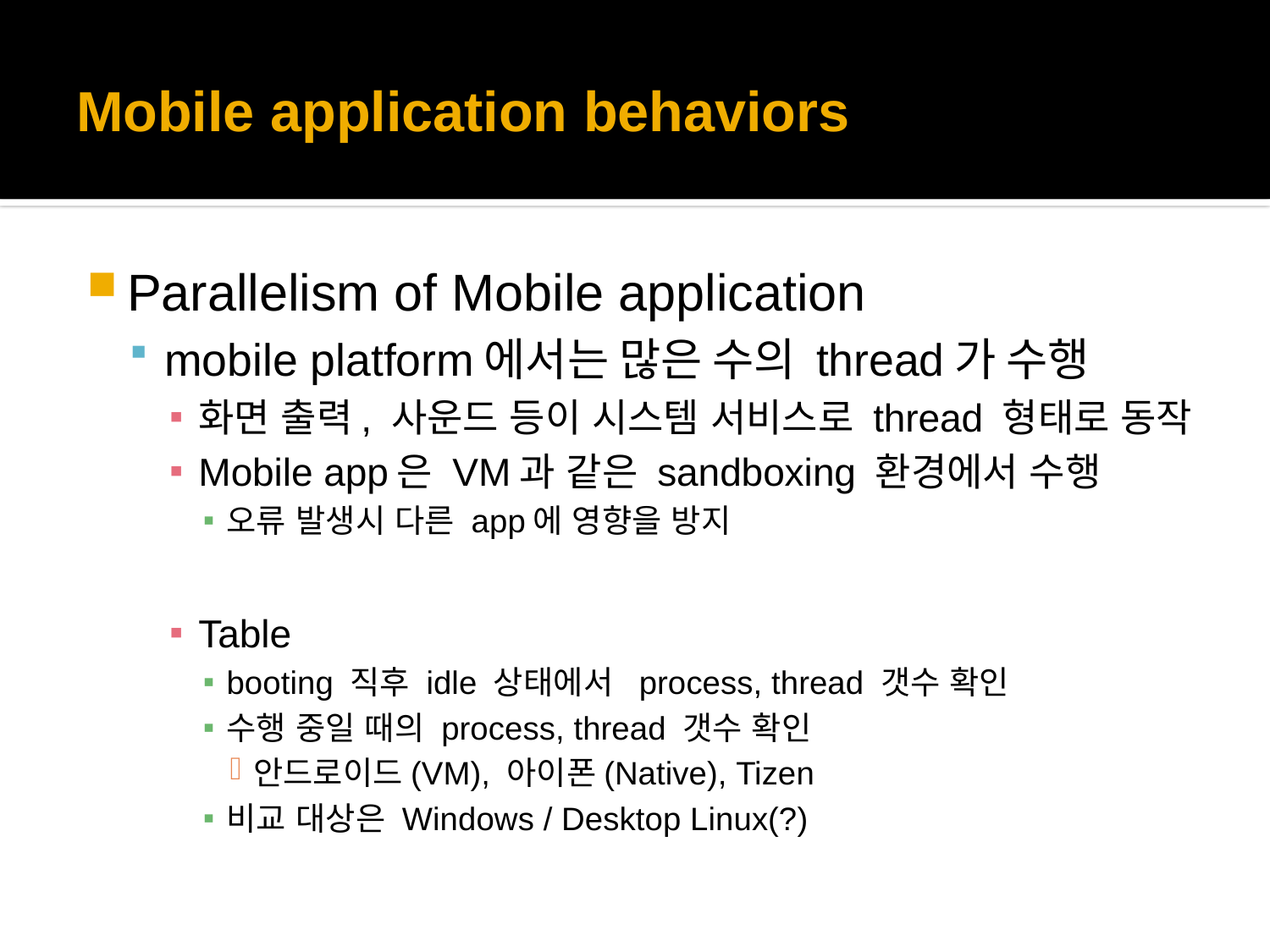

# Mobile application behaviors
Parallelism of Mobile application
mobile platform에서는 많은 수의 thread가 수행
화면 출력, 사운드 등이 시스템 서비스로 thread 형태로 동작
Mobile app은 VM과 같은 sandboxing 환경에서 수행
오류 발생시 다른 app에 영향을 방지

Table
booting 직후 idle 상태에서  process, thread 갯수 확인
수행 중일 때의 process, thread 갯수 확인
안드로이드(VM), 아이폰(Native), Tizen
비교 대상은 Windows / Desktop Linux(?)